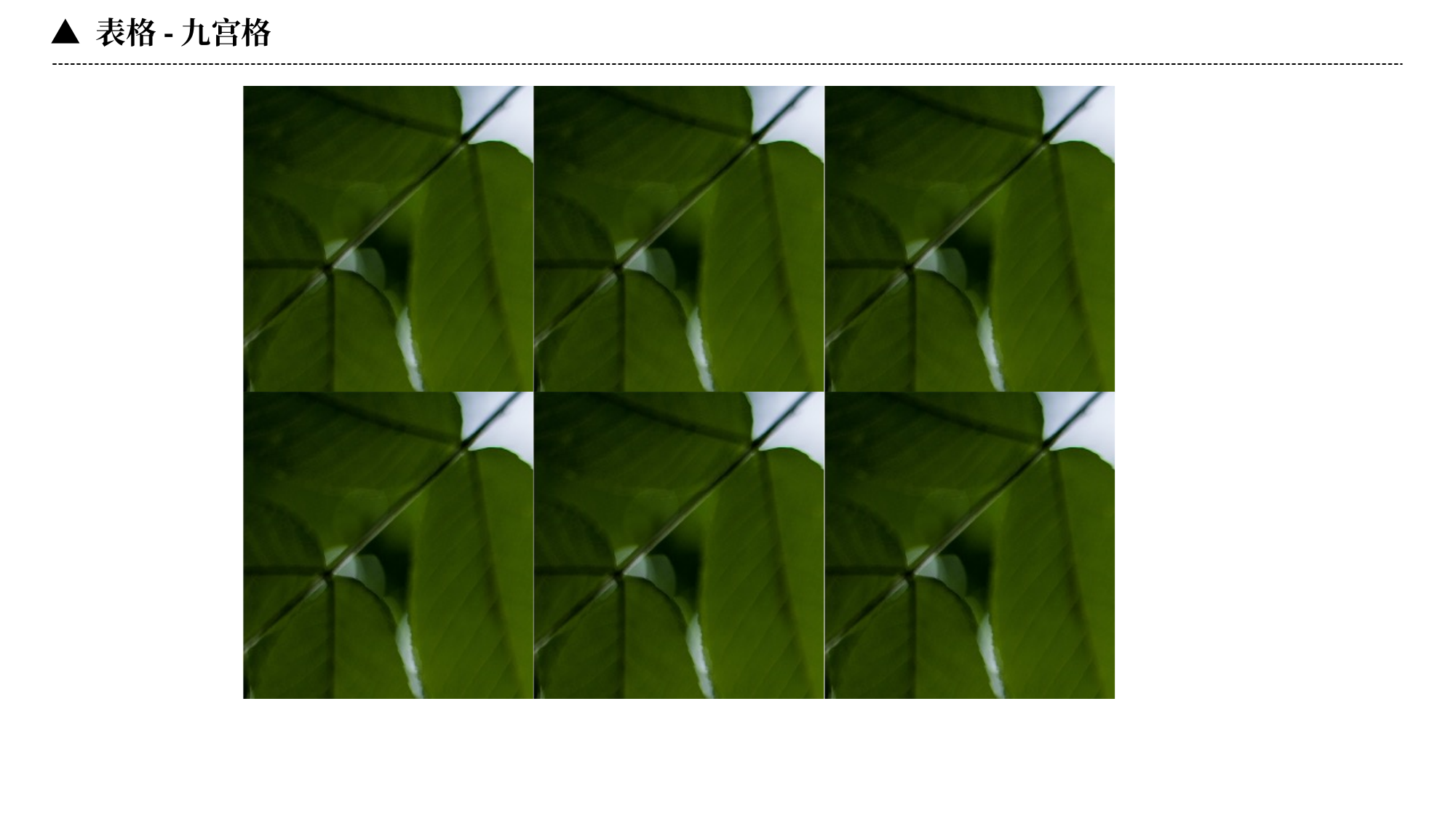

▲ 表格-九宫格
|  |  |  |
| --- | --- | --- |
|  |  |  |
Every page will display this footer
4
2023/6/17